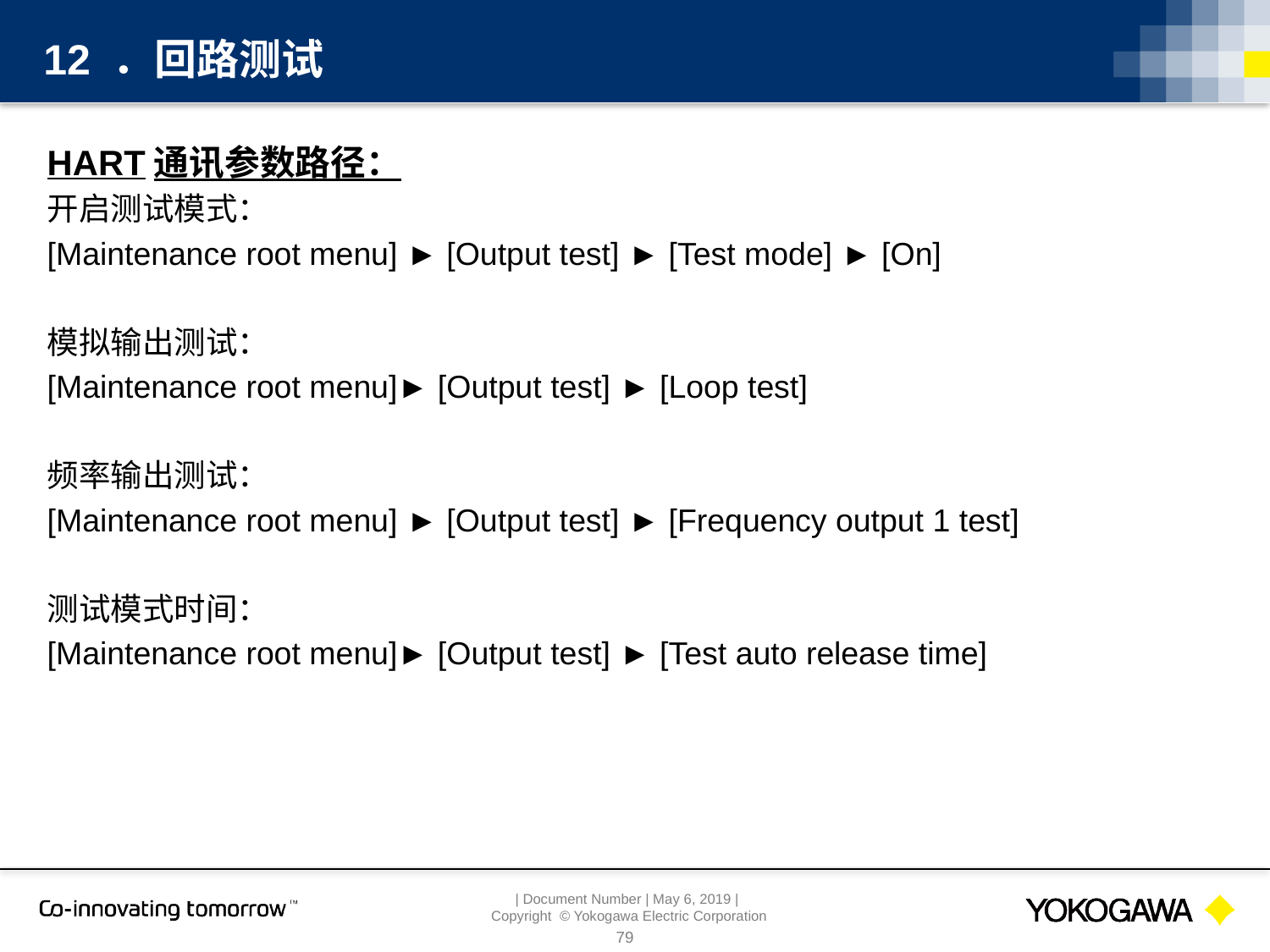

12 ．回路测试

HART通讯参数路径：
开启测试模式：
[Maintenance root menu] ► [Output test] ► [Test mode] ► [On]

模拟输出测试：
[Maintenance root menu]► [Output test] ► [Loop test]

频率输出测试：
[Maintenance root menu] ► [Output test] ► [Frequency output 1 test]

测试模式时间：
[Maintenance root menu]► [Output test] ► [Test auto release time]